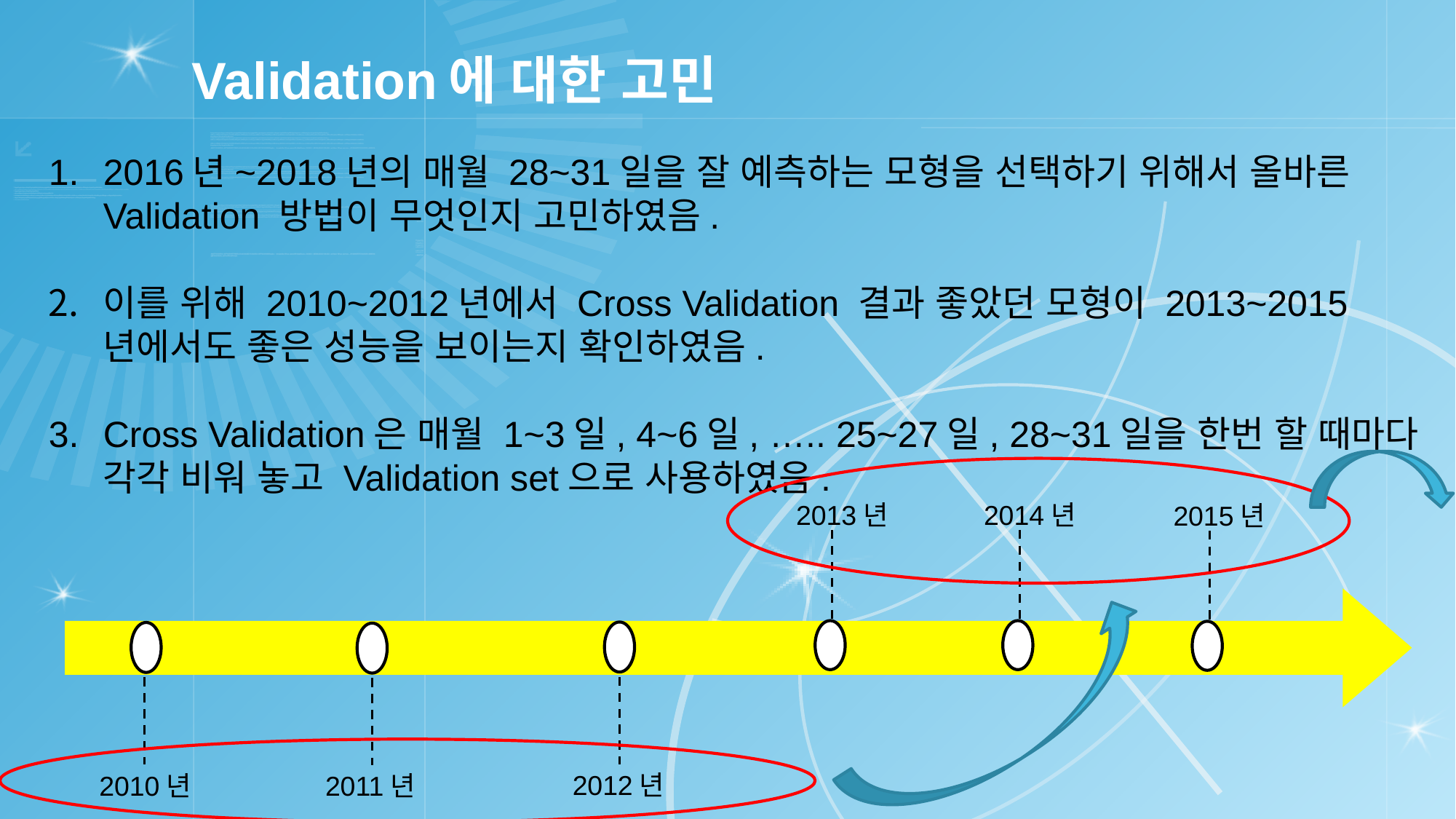

# Validation에 대한 고민
2016년~2018년의 매월 28~31일을 잘 예측하는 모형을 선택하기 위해서 올바른 Validation 방법이 무엇인지 고민하였음.

이를 위해 2010~2012년에서 Cross Validation 결과 좋았던 모형이 2013~2015년에서도 좋은 성능을 보이는지 확인하였음.

Cross Validation은 매월 1~3일, 4~6일, ….. 25~27일, 28~31일을 한번 할 때마다 각각 비워 놓고 Validation set으로 사용하였음.

2013년
2014년
2015년

2012년
2010년
2011년